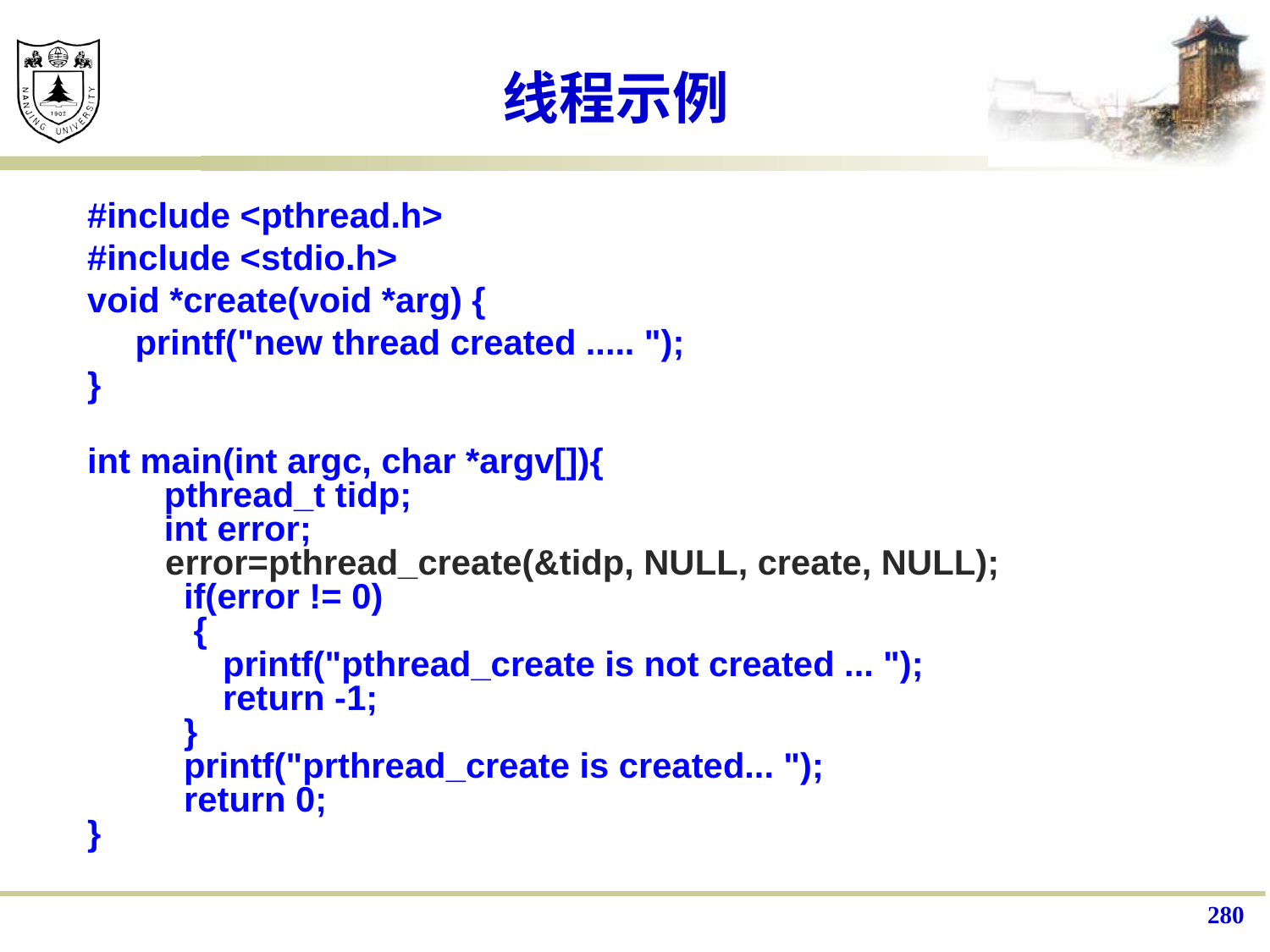

# 线程示例

#include <pthread.h>
#include <stdio.h>
void *create(void *arg) {
printf("new thread created ..... ");
}
int main(int argc, char *argv[]){
   pthread_t tidp;
   int error;
        error=pthread_create(&tidp, NULL, create, NULL);
     if(error != 0)
      {
         printf("pthread_create is not created ... ");
         return -1;
     }
     printf("prthread_create is created... ");
     return 0;
}
280